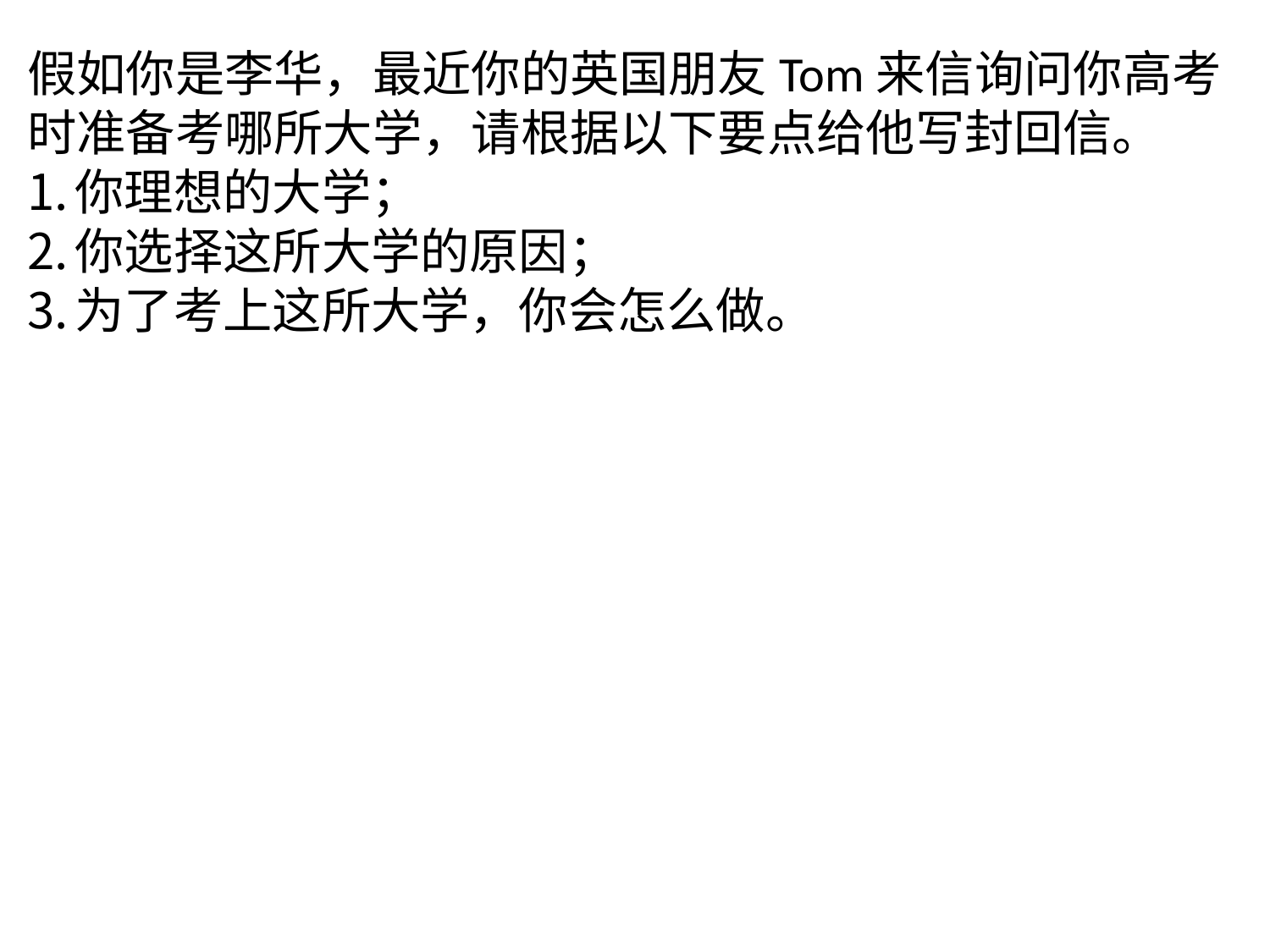

假如你是李华，最近你的英国朋友Tom来信询问你高考时准备考哪所大学，请根据以下要点给他写封回信。
你理想的大学；
你选择这所大学的原因；
为了考上这所大学，你会怎么做。